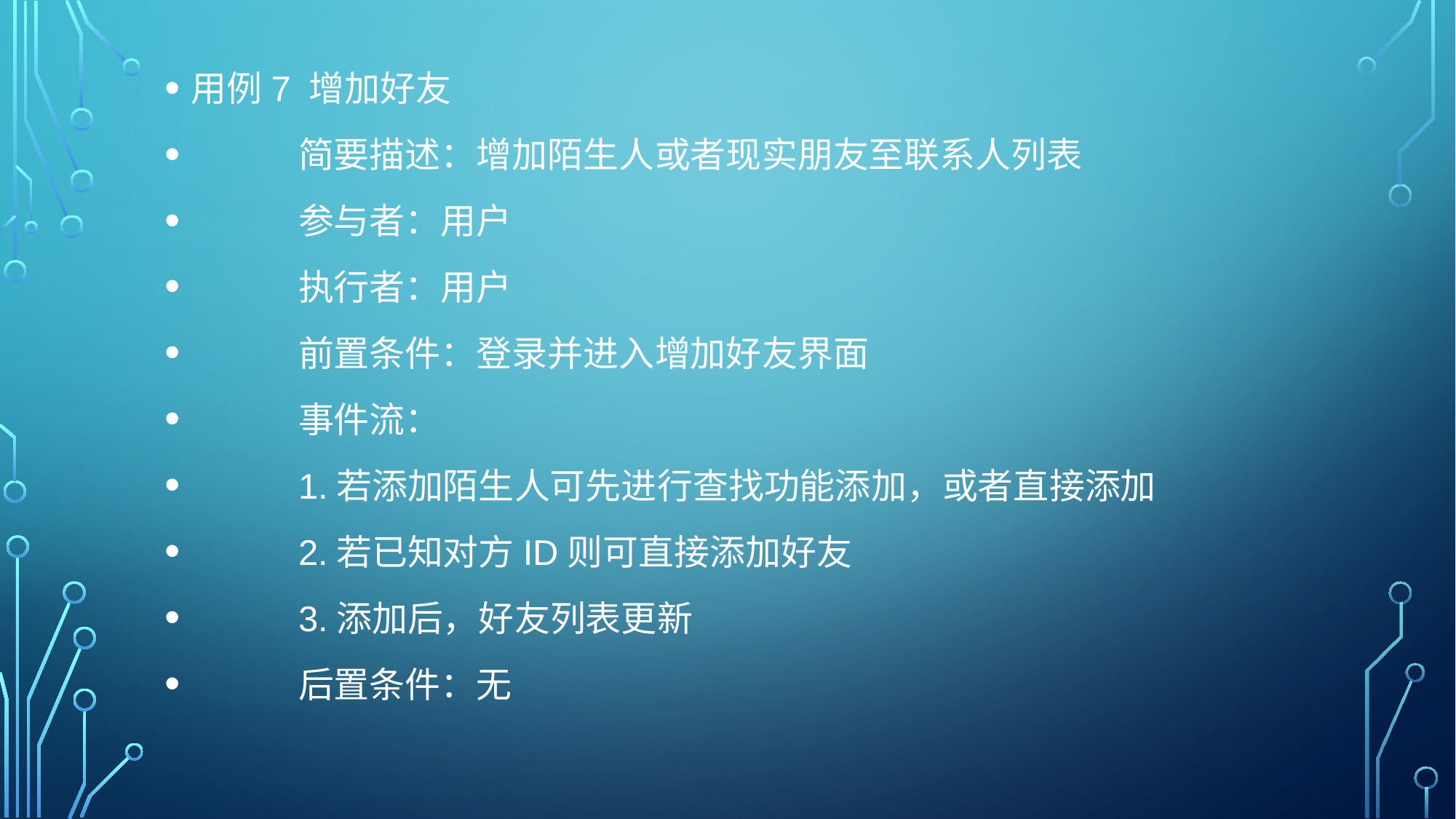

用例7 增加好友
	简要描述：增加陌生人或者现实朋友至联系人列表
	参与者：用户
	执行者：用户
	前置条件：登录并进入增加好友界面
	事件流：
		1.若添加陌生人可先进行查找功能添加，或者直接添加
		2.若已知对方ID则可直接添加好友
		3.添加后，好友列表更新
	后置条件：无